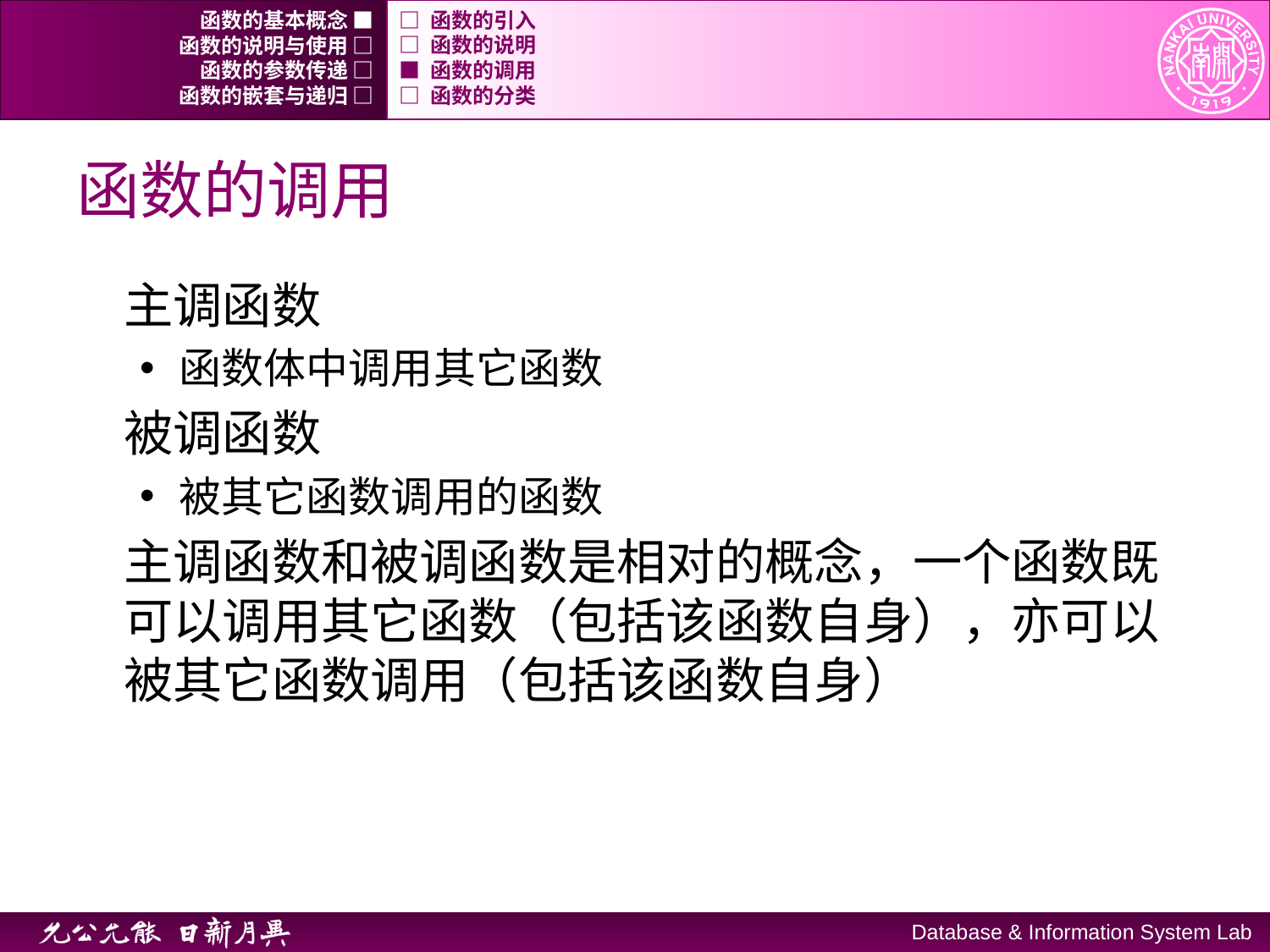

函数的基本概念 ■
□ 函数的引入
函数的说明与使用 □
□ 函数的说明
函数的参数传递 □
■ 函数的调用
函数的嵌套与递归 □
□ 函数的分类
# 函数的调用
主调函数
函数体中调用其它函数
被调函数
被其它函数调用的函数
主调函数和被调函数是相对的概念，一个函数既可以调用其它函数（包括该函数自身），亦可以被其它函数调用（包括该函数自身）